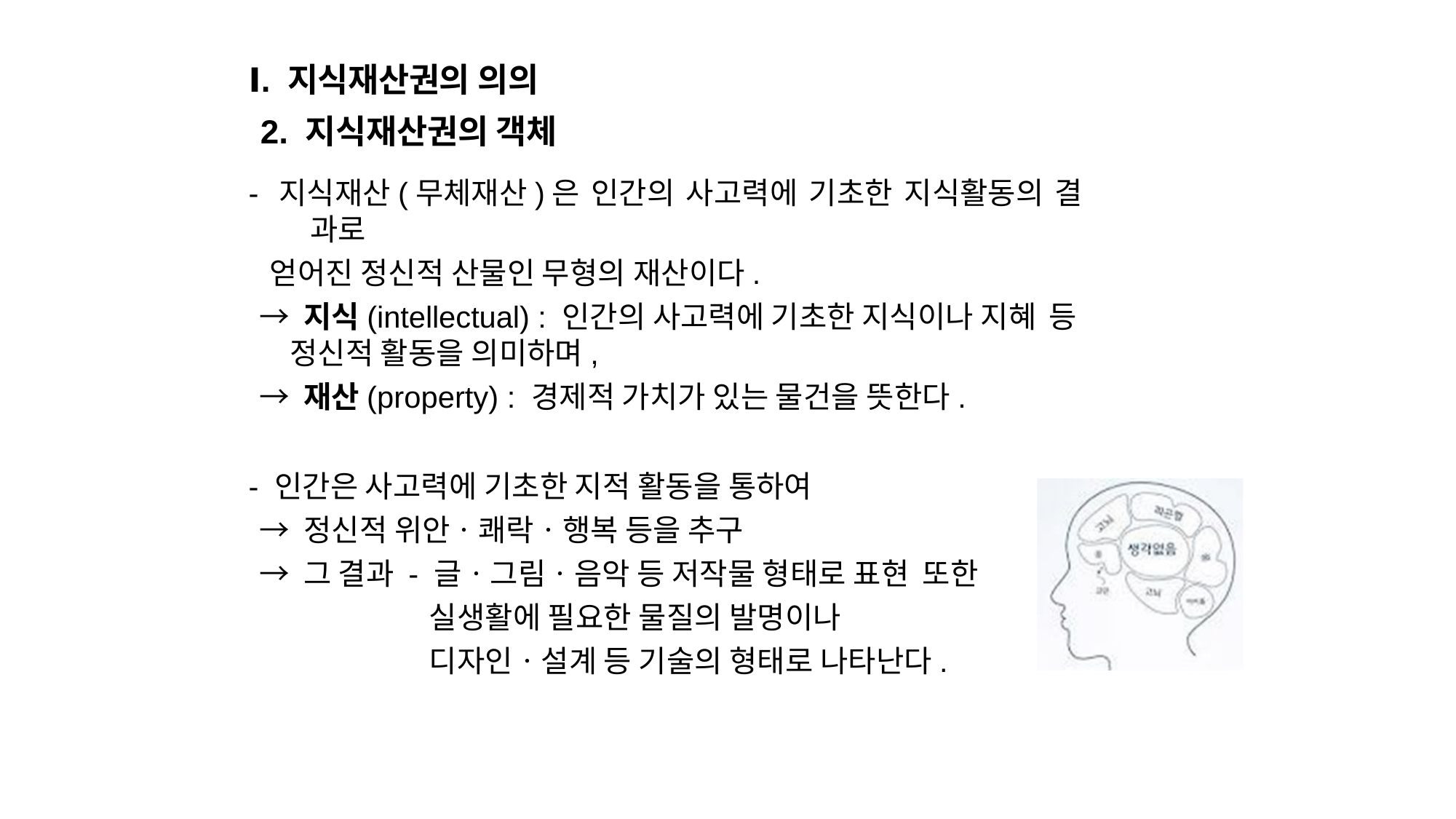

# Ⅰ. 지식재산권의 의의
2. 지식재산권의 객체
- 지식재산(무체재산)은 인간의 사고력에 기초한 지식활동의 결
과로
얻어진 정신적 산물인 무형의 재산이다.
→ 지식(intellectual) : 인간의 사고력에 기초한 지식이나 지혜 등
정신적 활동을 의미하며,
→ 재산(property) : 경제적 가치가 있는 물건을 뜻한다.

- 인간은 사고력에 기초한 지적 활동을 통하여
→ 정신적 위안ㆍ쾌락ㆍ행복 등을 추구
→ 그 결과 - 글ㆍ그림ㆍ음악 등 저작물 형태로 표현  또한 실생활에 필요한 물질의 발명이나  디자인ㆍ설계 등 기술의 형태로 나타난다.